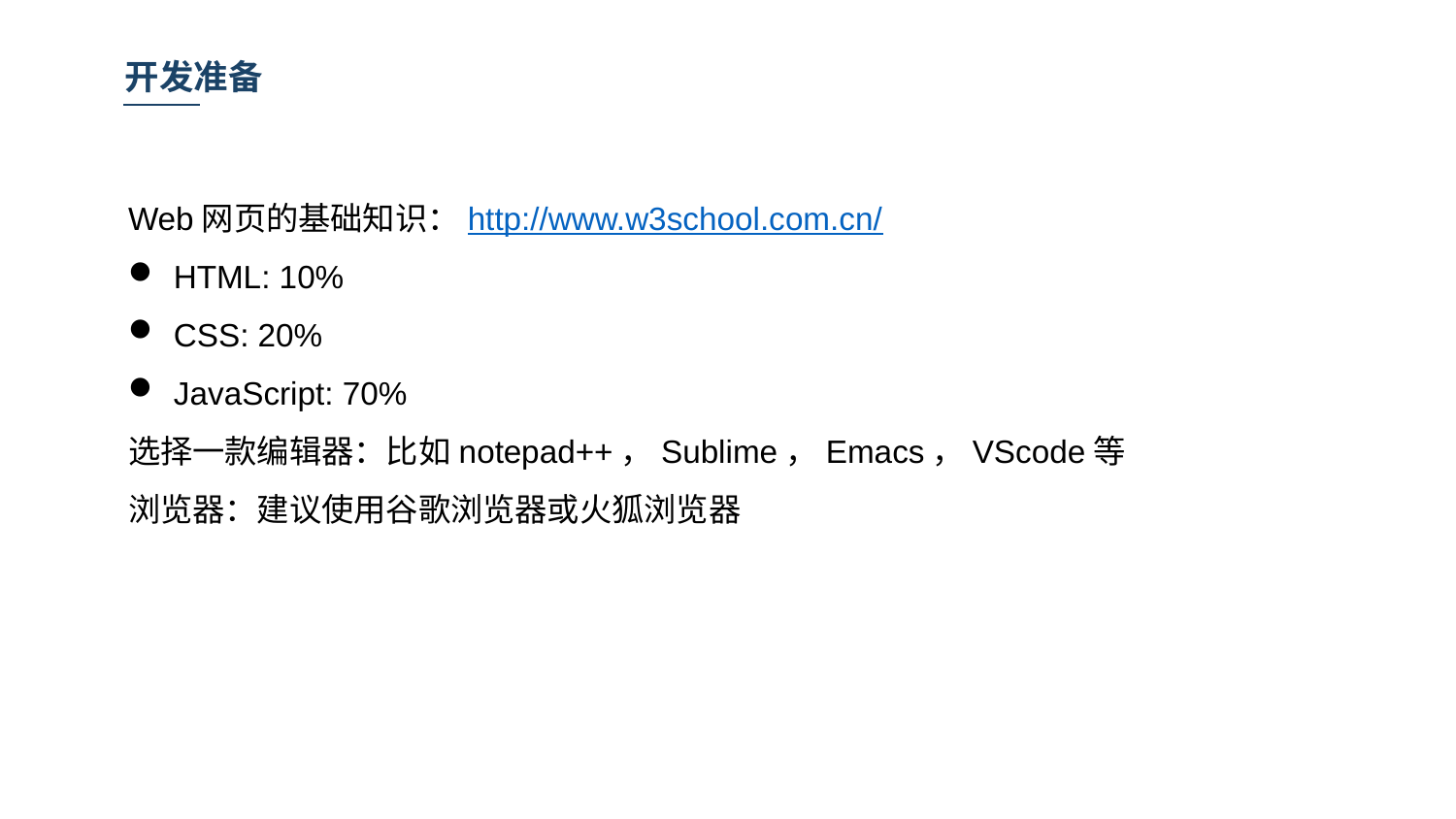

开发准备
Web网页的基础知识：http://www.w3school.com.cn/
HTML: 10%
CSS: 20%
JavaScript: 70%
选择一款编辑器：比如notepad++，Sublime，Emacs，VScode等
浏览器：建议使用谷歌浏览器或火狐浏览器